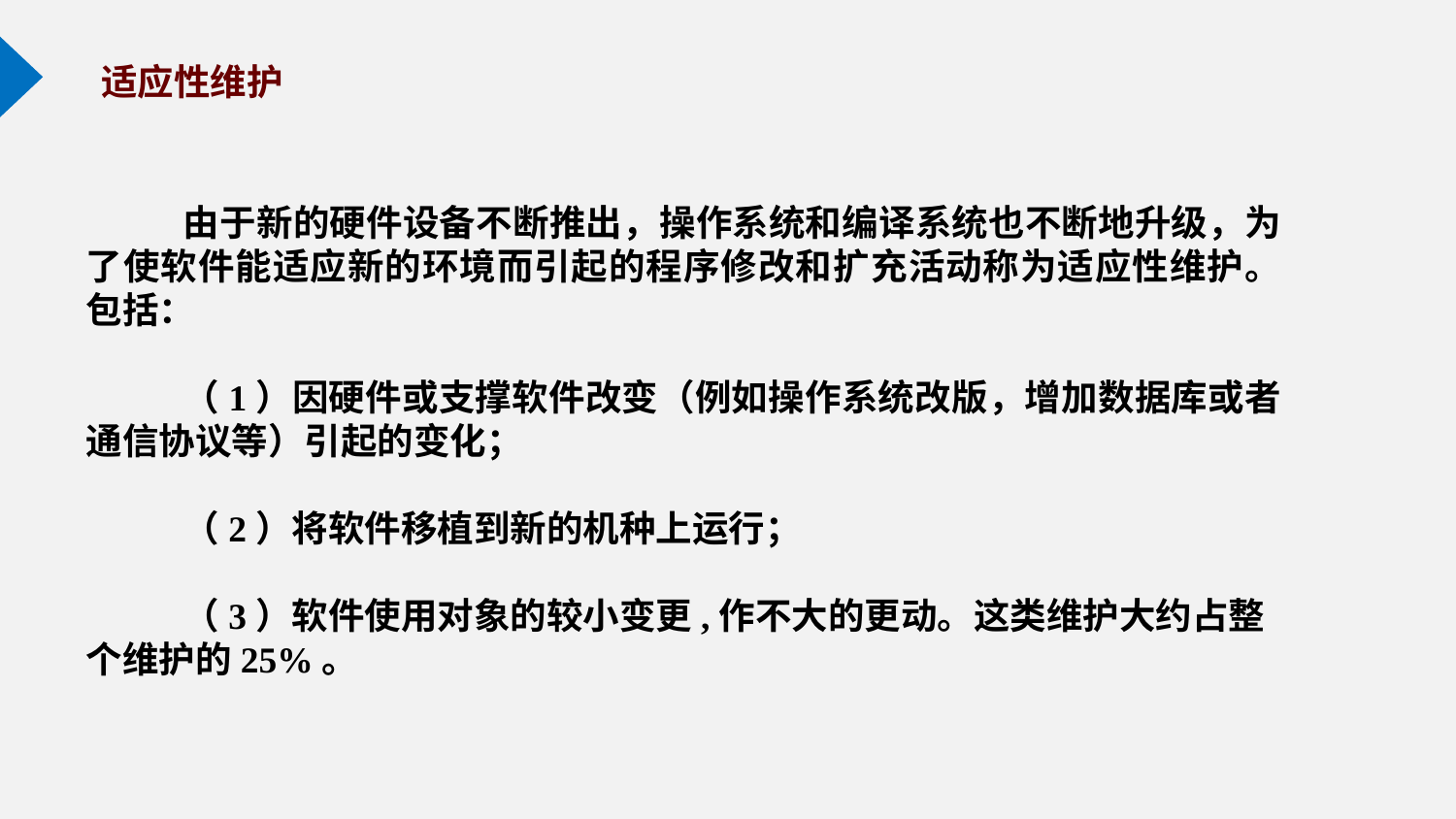

适应性维护
由于新的硬件设备不断推出，操作系统和编译系统也不断地升级，为了使软件能适应新的环境而引起的程序修改和扩充活动称为适应性维护。包括：

（1）因硬件或支撑软件改变（例如操作系统改版，增加数据库或者通信协议等）引起的变化；

（2）将软件移植到新的机种上运行；

（3）软件使用对象的较小变更,作不大的更动。这类维护大约占整个维护的25%。